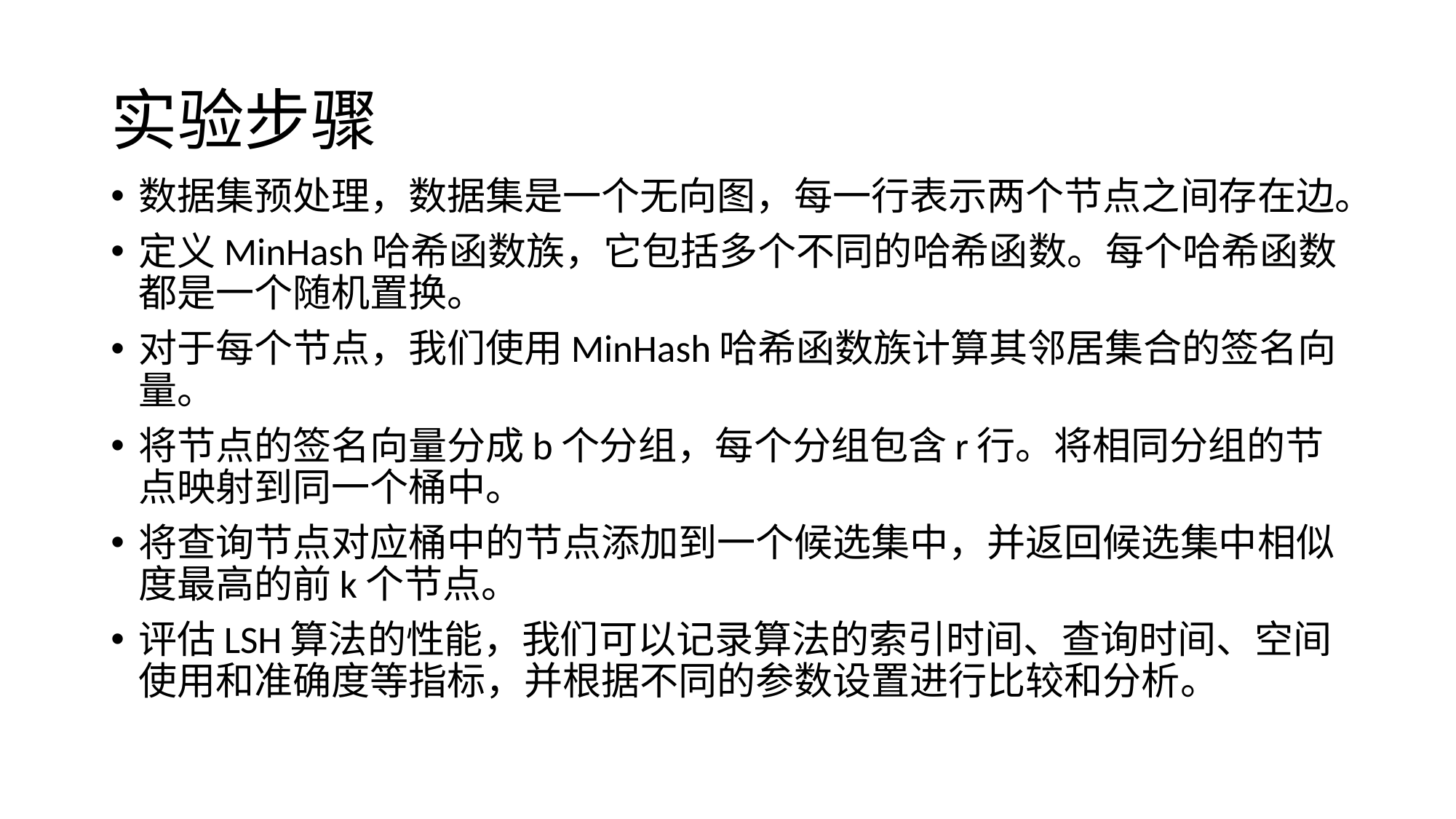

# 实验步骤
数据集预处理，数据集是一个无向图，每一行表示两个节点之间存在边。
定义MinHash哈希函数族，它包括多个不同的哈希函数。每个哈希函数都是一个随机置换。
对于每个节点，我们使用MinHash哈希函数族计算其邻居集合的签名向量。
将节点的签名向量分成b个分组，每个分组包含r行。将相同分组的节点映射到同一个桶中。
将查询节点对应桶中的节点添加到一个候选集中，并返回候选集中相似度最高的前k个节点。
评估LSH算法的性能，我们可以记录算法的索引时间、查询时间、空间使用和准确度等指标，并根据不同的参数设置进行比较和分析。